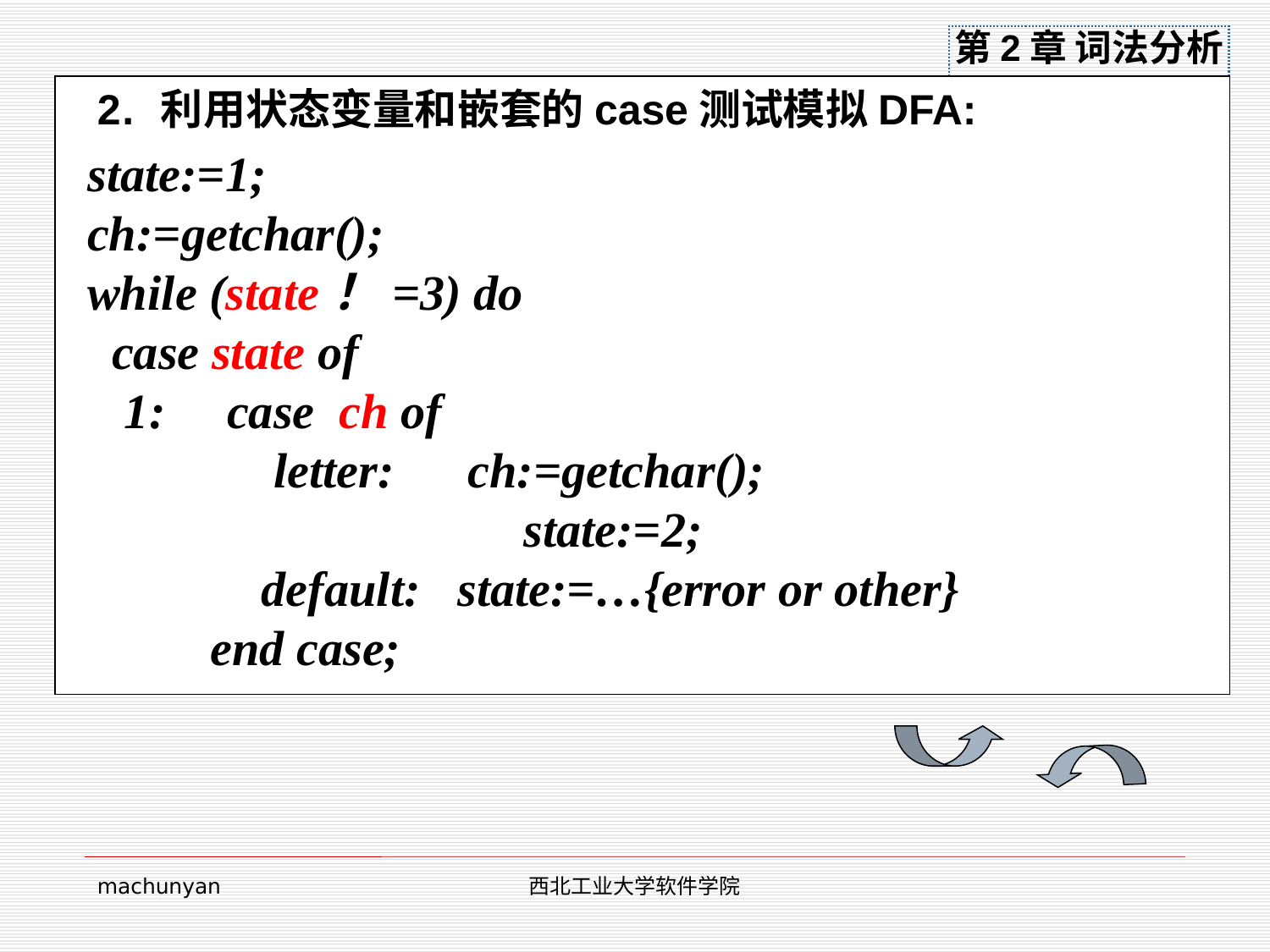

利用状态变量和嵌套的case测试模拟DFA:
state:=1;
ch:=getchar();
while (state！=3) do
  case state of
   1:     case  ch of
	          letter:      ch:=getchar();
		                    state:=2;
	         default:   state:=…{error or other}
          end case;

machunyan

西北工业大学软件学院
122